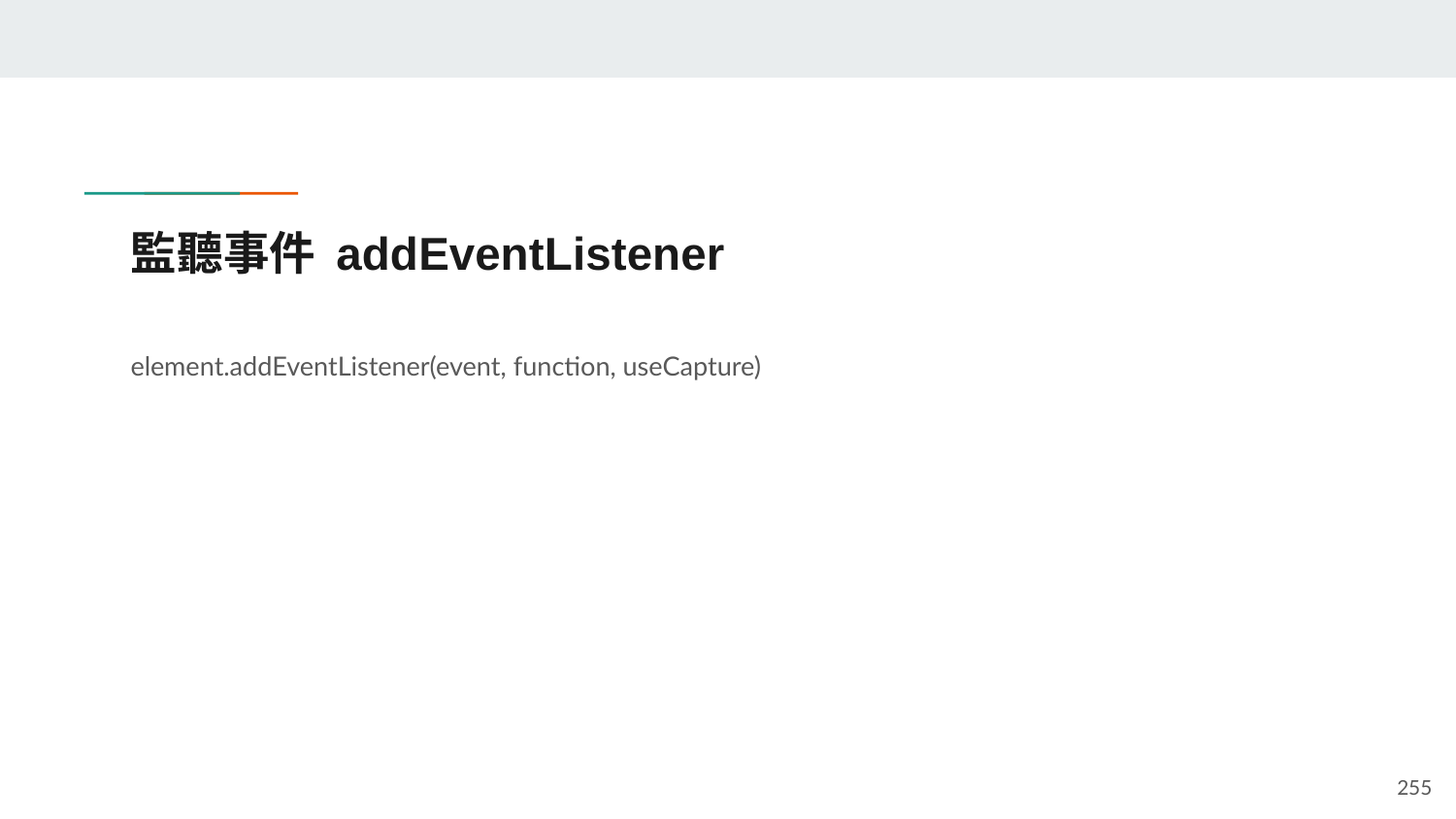

# 監聽事件 addEventListener
element.addEventListener(event, function, useCapture)

255